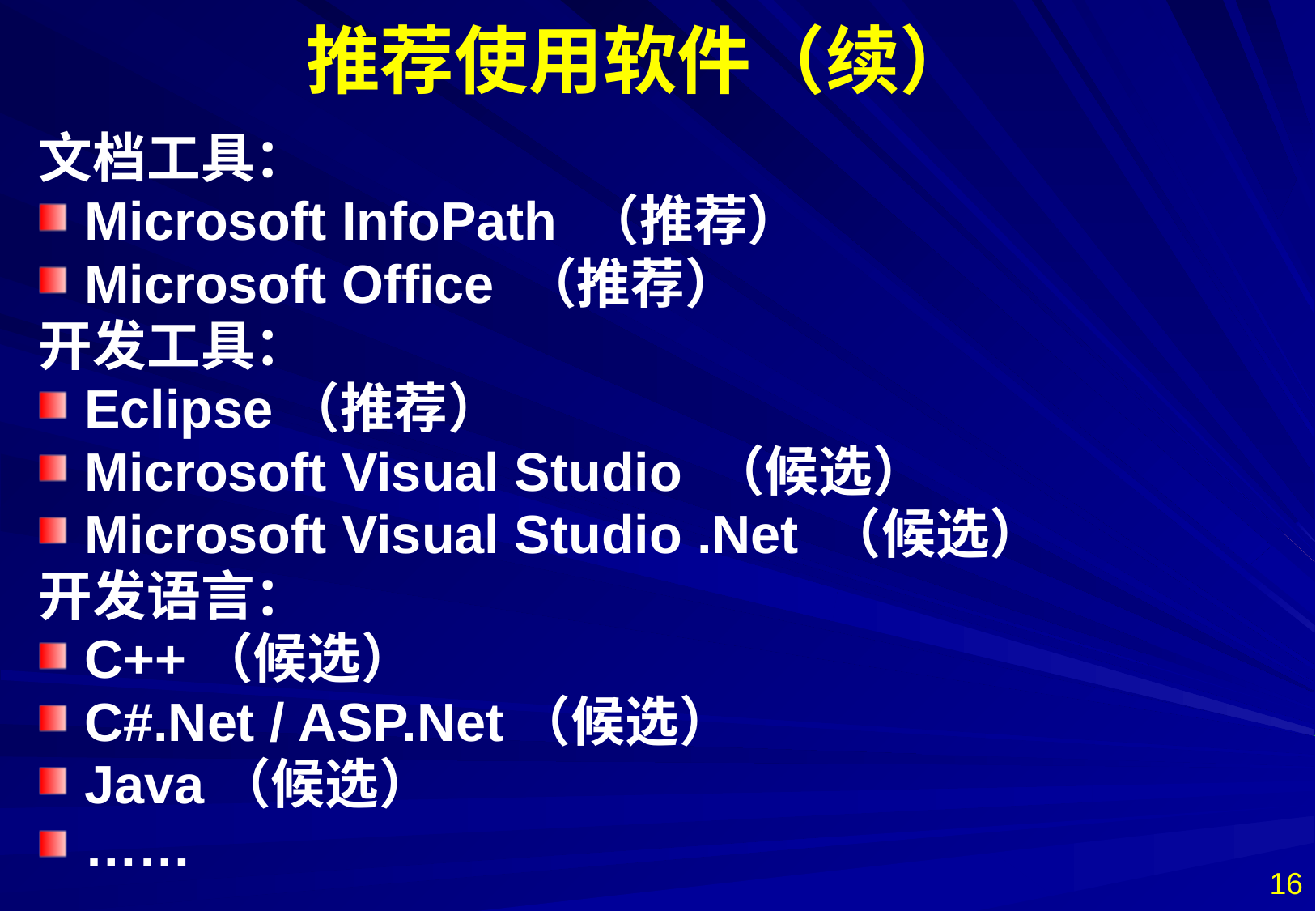

# 推荐使用软件（续）
文档工具：
Microsoft InfoPath （推荐）
Microsoft Office （推荐）
开发工具：
Eclipse（推荐）
Microsoft Visual Studio （候选）
Microsoft Visual Studio .Net （候选）
开发语言：
C++（候选）
C#.Net / ASP.Net（候选）
Java（候选）
……
16